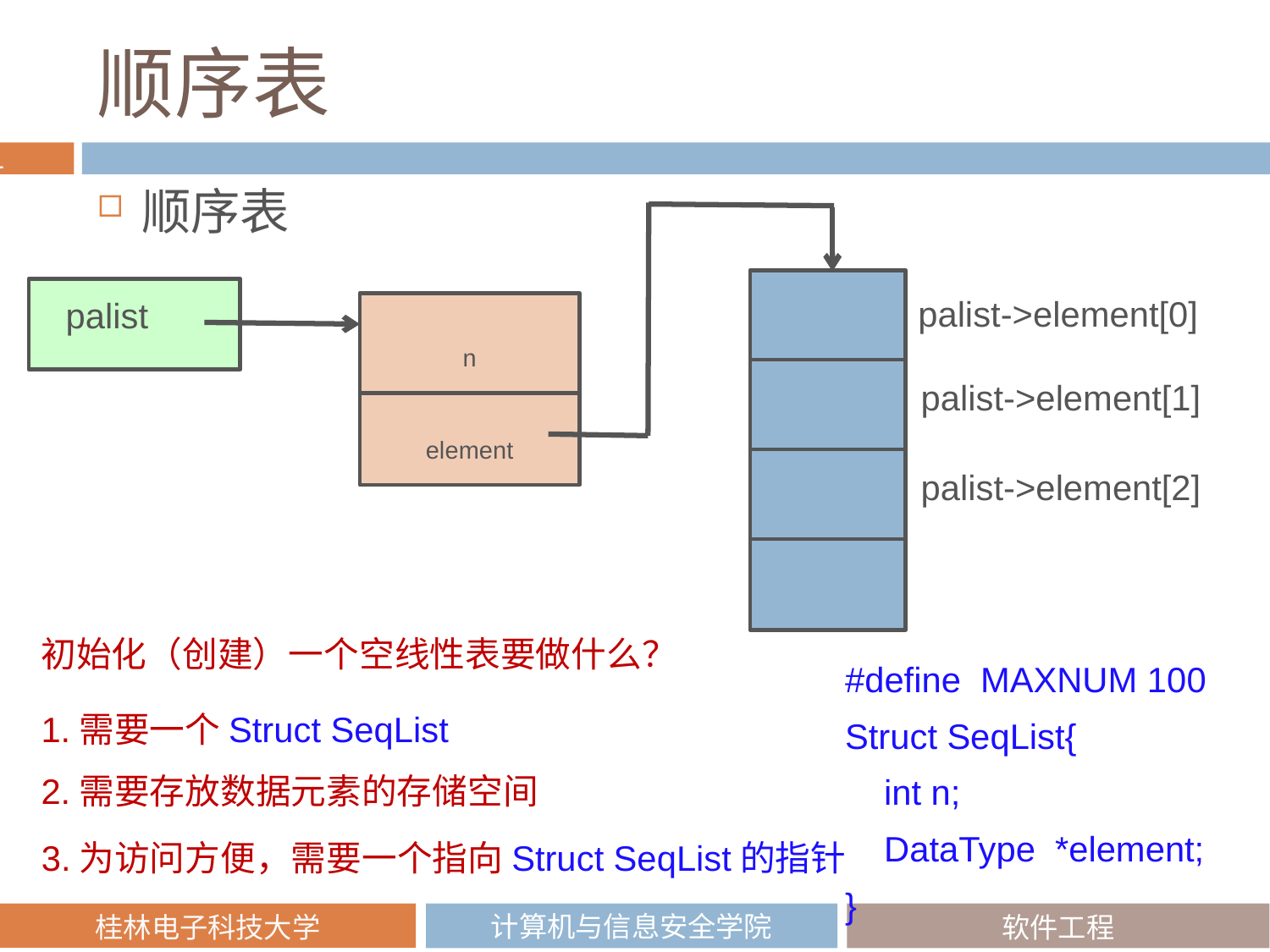

# 顺序表
顺序表

palist->element[0]
palist
n

palist->element[1]
element

palist->element[2]

初始化（创建）一个空线性表要做什么？
#define  MAXNUM 100
Struct SeqList{
    int n;
    DataType  *element;
}

1.需要一个Struct SeqList
2.需要存放数据元素的存储空间
3.为访问方便，需要一个指向Struct SeqList的指针